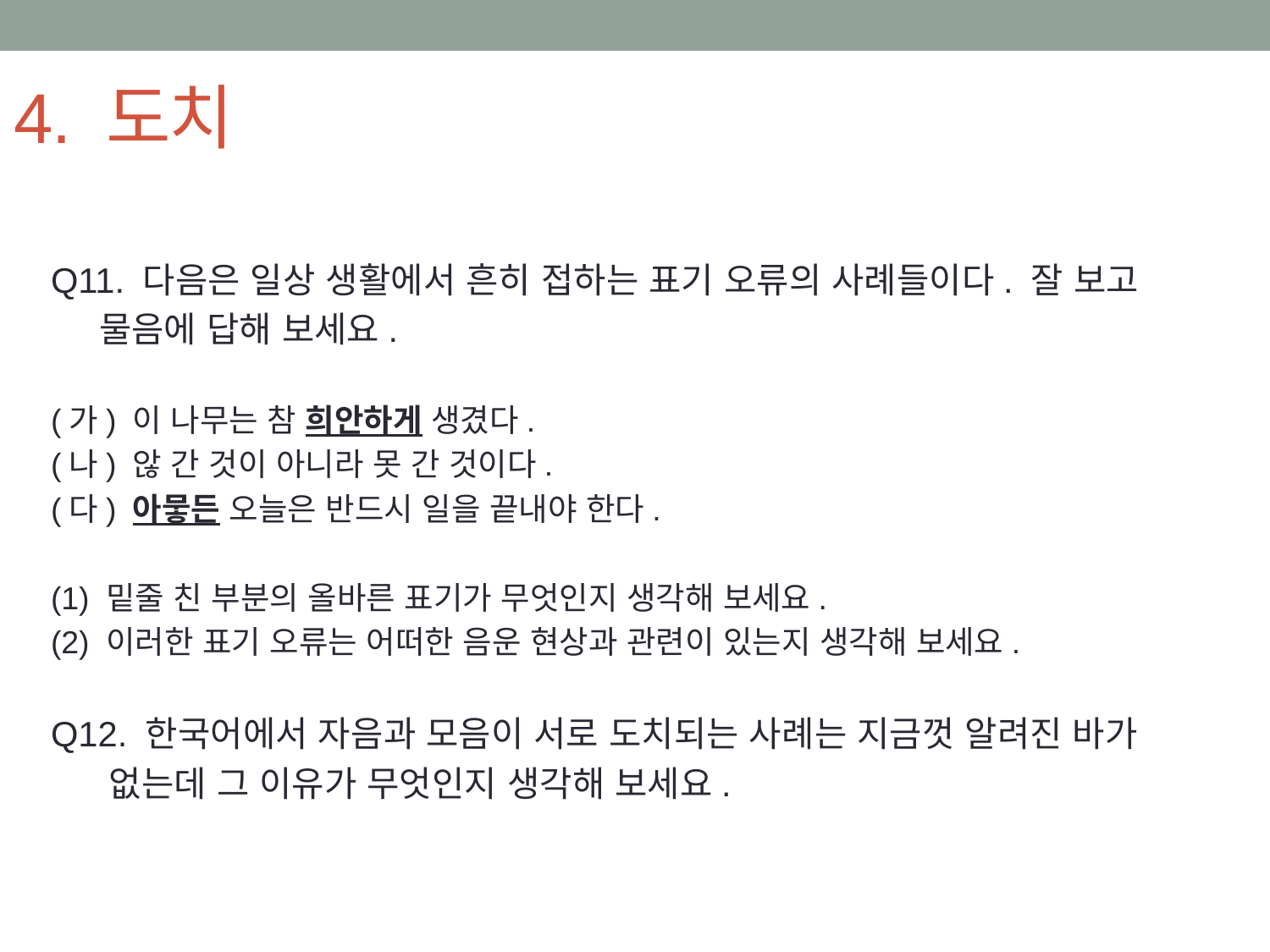

# 4. 도치

Q11. 다음은 일상 생활에서 흔히 접하는 표기 오류의 사례들이다. 잘 보고
    물음에 답해 보세요.

(가) 이 나무는 참 희안하게 생겼다.
(나) 않 간 것이 아니라 못 간 것이다.
(다) 아뭏든 오늘은 반드시 일을 끝내야 한다.

(1) 밑줄 친 부분의 올바른 표기가 무엇인지 생각해 보세요.
(2) 이러한 표기 오류는 어떠한 음운 현상과 관련이 있는지 생각해 보세요.

Q12. 한국어에서 자음과 모음이 서로 도치되는 사례는 지금껏 알려진 바가
     없는데 그 이유가 무엇인지 생각해 보세요.